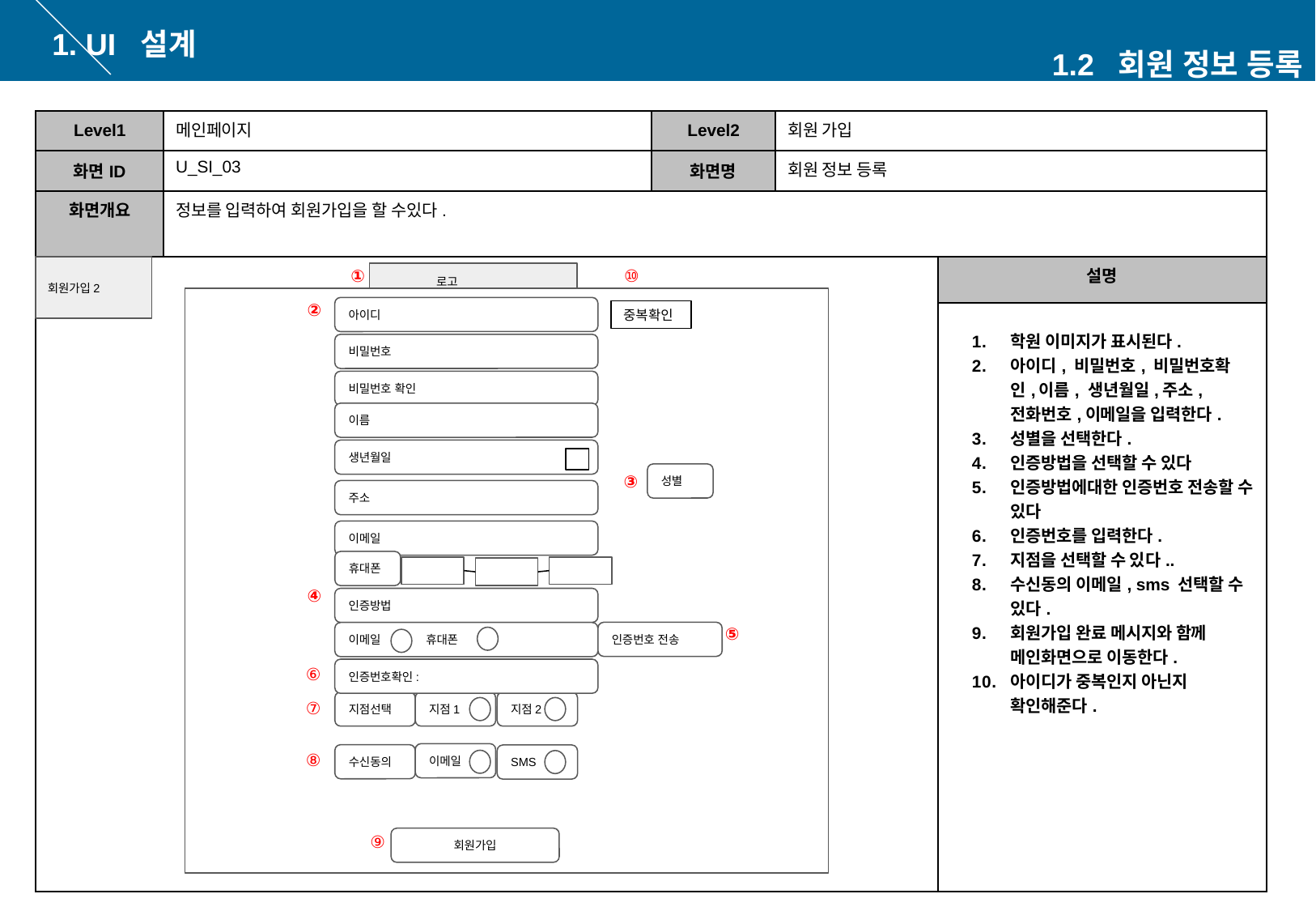

1. UI  설계
1.2  회원 정보 등록
| Level1 | 메인페이지 | Level2 | 회원 가입 |  |
| --- | --- | --- | --- | --- |
| 화면ID | U\_SI\_03 | 화면명 | 회원 정보 등록 |  |
| 화면개요 | 정보를 입력하여 회원가입을 할 수있다. |  |  |  |
|  |  |  |  | 설명 |
|  |  |  |  | 학원 이미지가 표시된다. 아이디, 비밀번호, 비밀번호확인,이름, 생년월일,주소,전화번호,이메일을 입력한다. 성별을 선택한다. 인증방법을 선택할 수 있다 인증방법에대한 인증번호 전송할 수 있다 인증번호를 입력한다. 지점을 선택할 수 있다.. 수신동의 이메일, sms 선택할 수 있다. 회원가입 완료 메시지와 함께 메인화면으로 이동한다. 아이디가 중복인지 아닌지 확인해준다. |
①
⑩
회원가입2
                로고

②
아이디
중복확인
비밀번호
비밀번호 확인
이름
생년월일

성별
③
주소
이메일
휴대폰

④
인증방법
⑤
인증번호 전송
이메일              휴대폰

⑥
인증번호확인:
⑦
지점2
지점선택
지점1

⑧
이메일
수신동의
SMS

⑨
회원가입
⑥
⑦
⑤
④
④
④
③